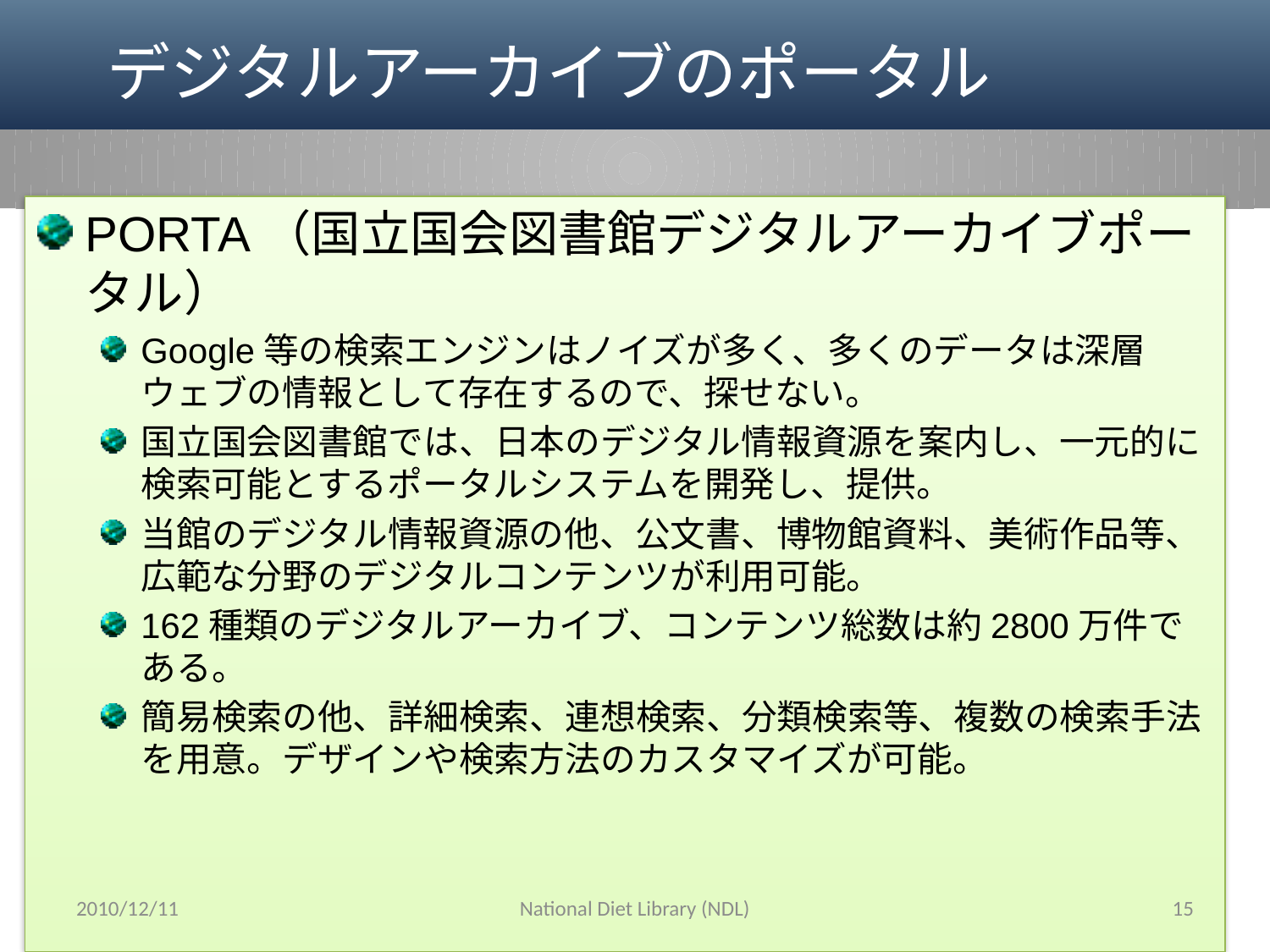

デジタルアーカイブのポータル
PORTA（国立国会図書館デジタルアーカイブポータル）
Google等の検索エンジンはノイズが多く、多くのデータは深層ウェブの情報として存在するので、探せない。
国立国会図書館では、日本のデジタル情報資源を案内し、一元的に検索可能とするポータルシステムを開発し、提供。
当館のデジタル情報資源の他、公文書、博物館資料、美術作品等、広範な分野のデジタルコンテンツが利用可能。
162種類のデジタルアーカイブ、コンテンツ総数は約2800万件である。
簡易検索の他、詳細検索、連想検索、分類検索等、複数の検索手法を用意。デザインや検索方法のカスタマイズが可能。

2010/12/11
National Diet Library (NDL)
15